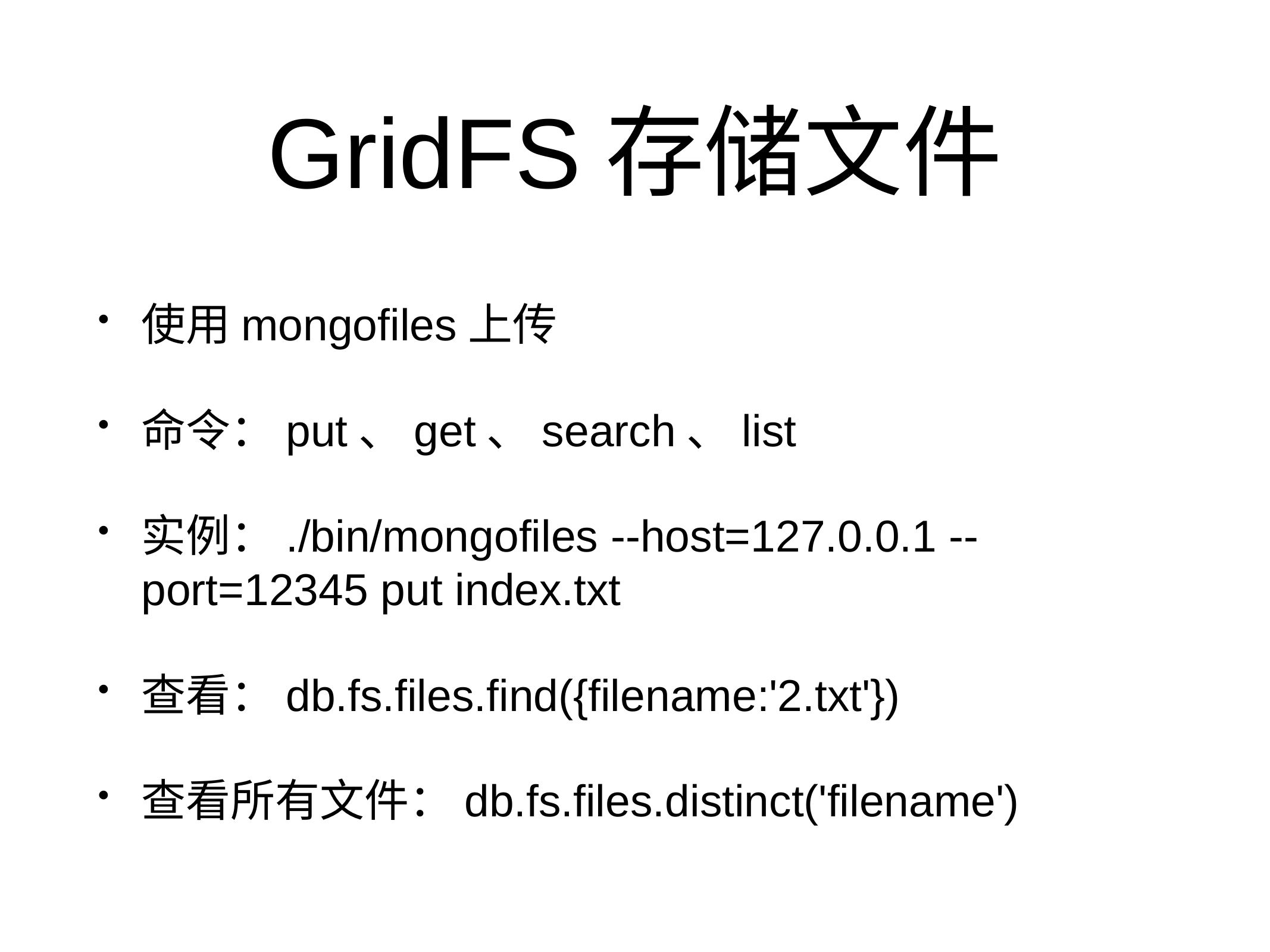

# GridFS存储文件
使用mongofiles上传
命令：put、get、search、list
实例：./bin/mongofiles --host=127.0.0.1 --port=12345 put index.txt
查看：db.fs.files.find({filename:'2.txt'})
查看所有文件：db.fs.files.distinct('filename')